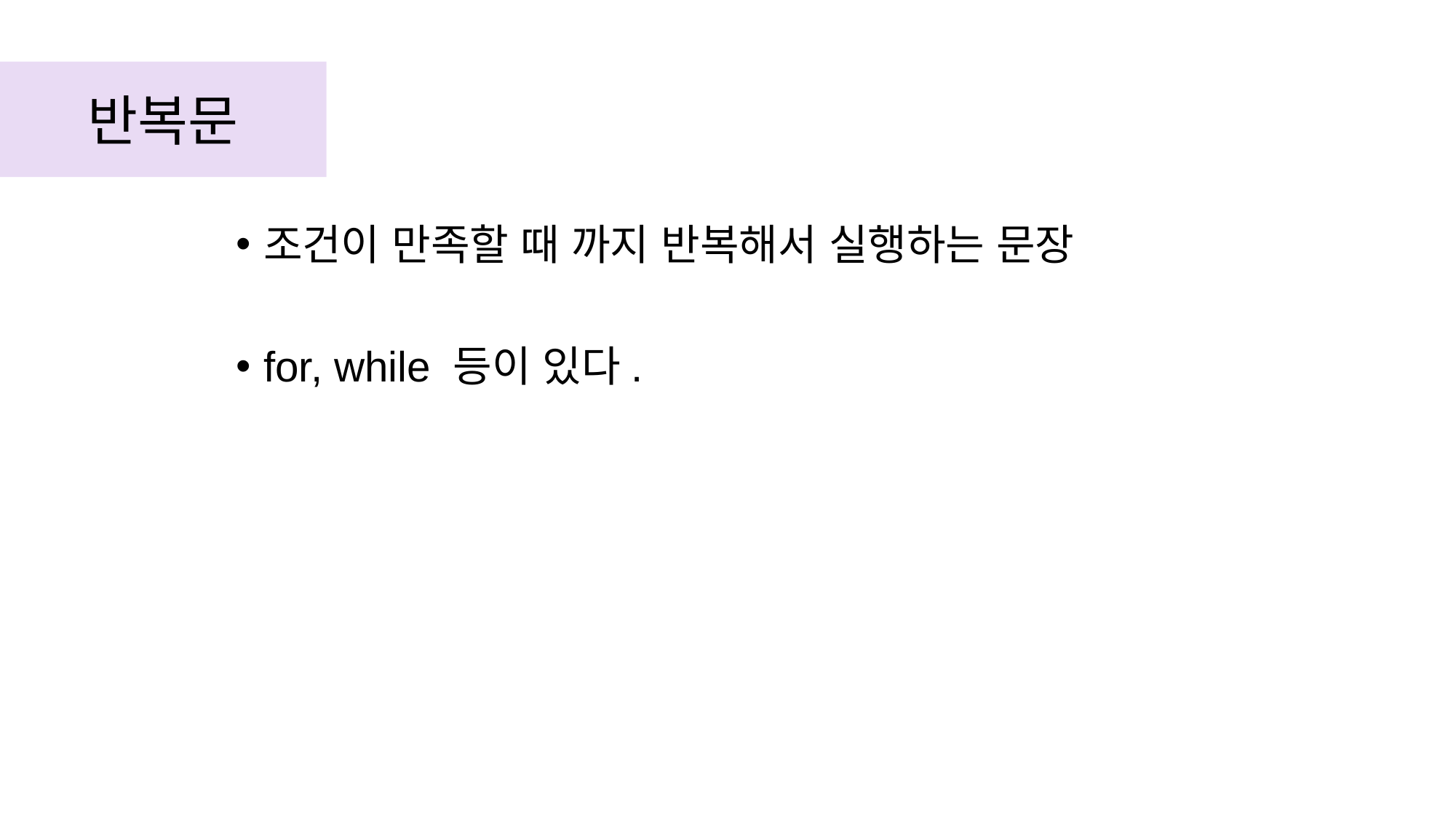

반복문
조건이 만족할 때 까지 반복해서 실행하는 문장

for, while 등이 있다.